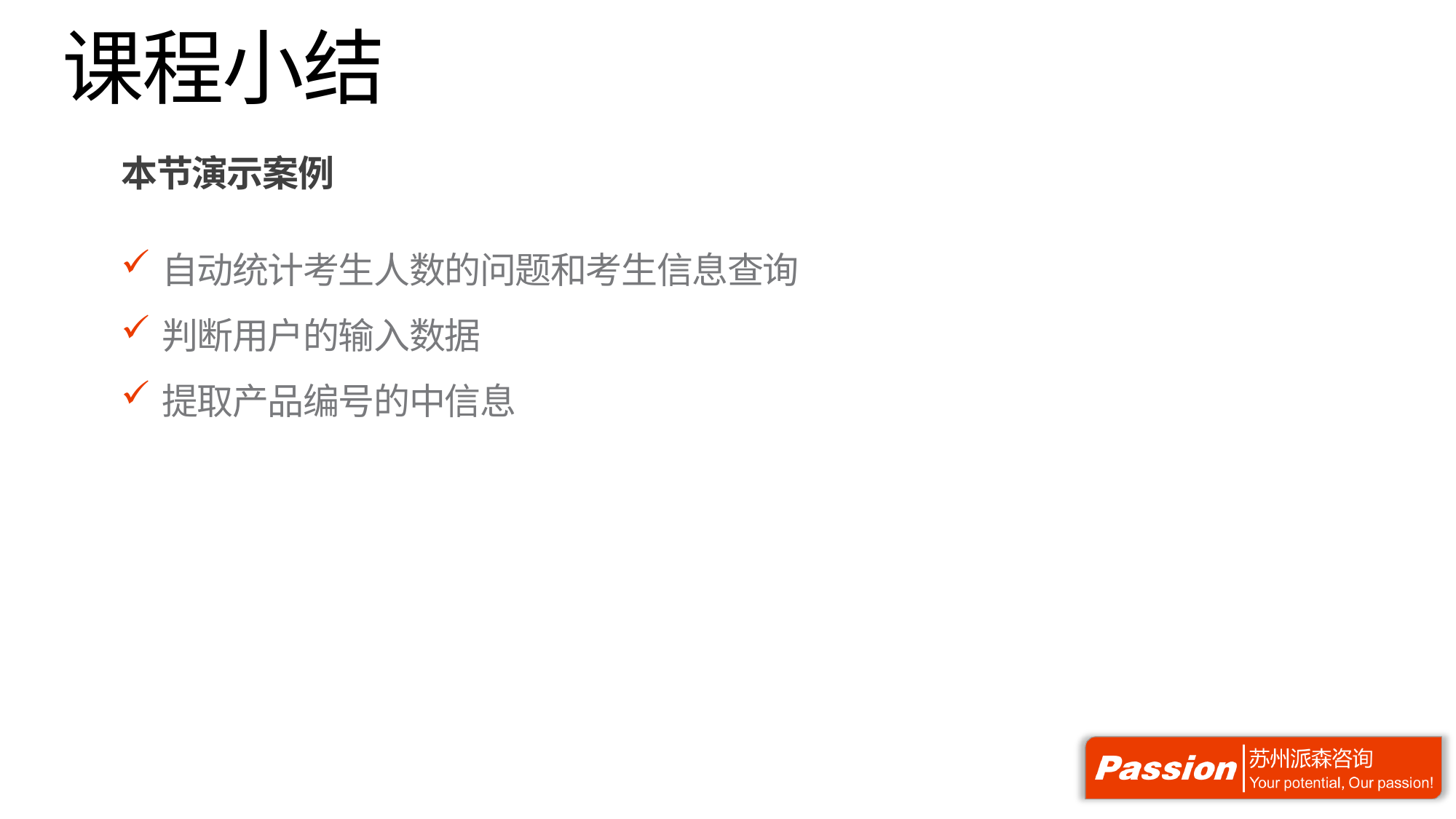

# 课程小结
本节演示案例
自动统计考生人数的问题和考生信息查询
判断用户的输入数据
提取产品编号的中信息